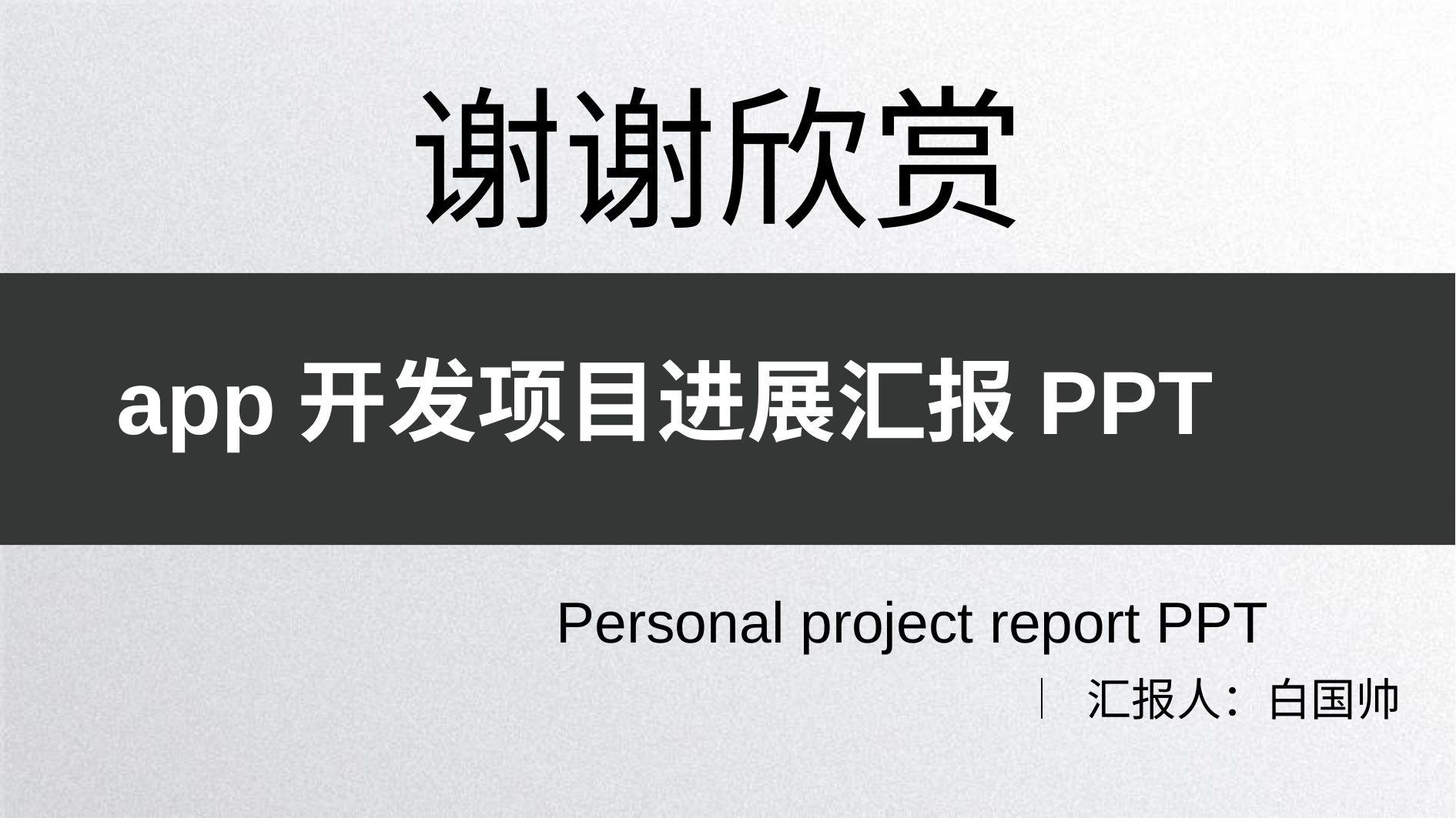

谢谢欣赏

app开发项目进展汇报PPT
	Personal project report PPT

		汇报人：白国帅